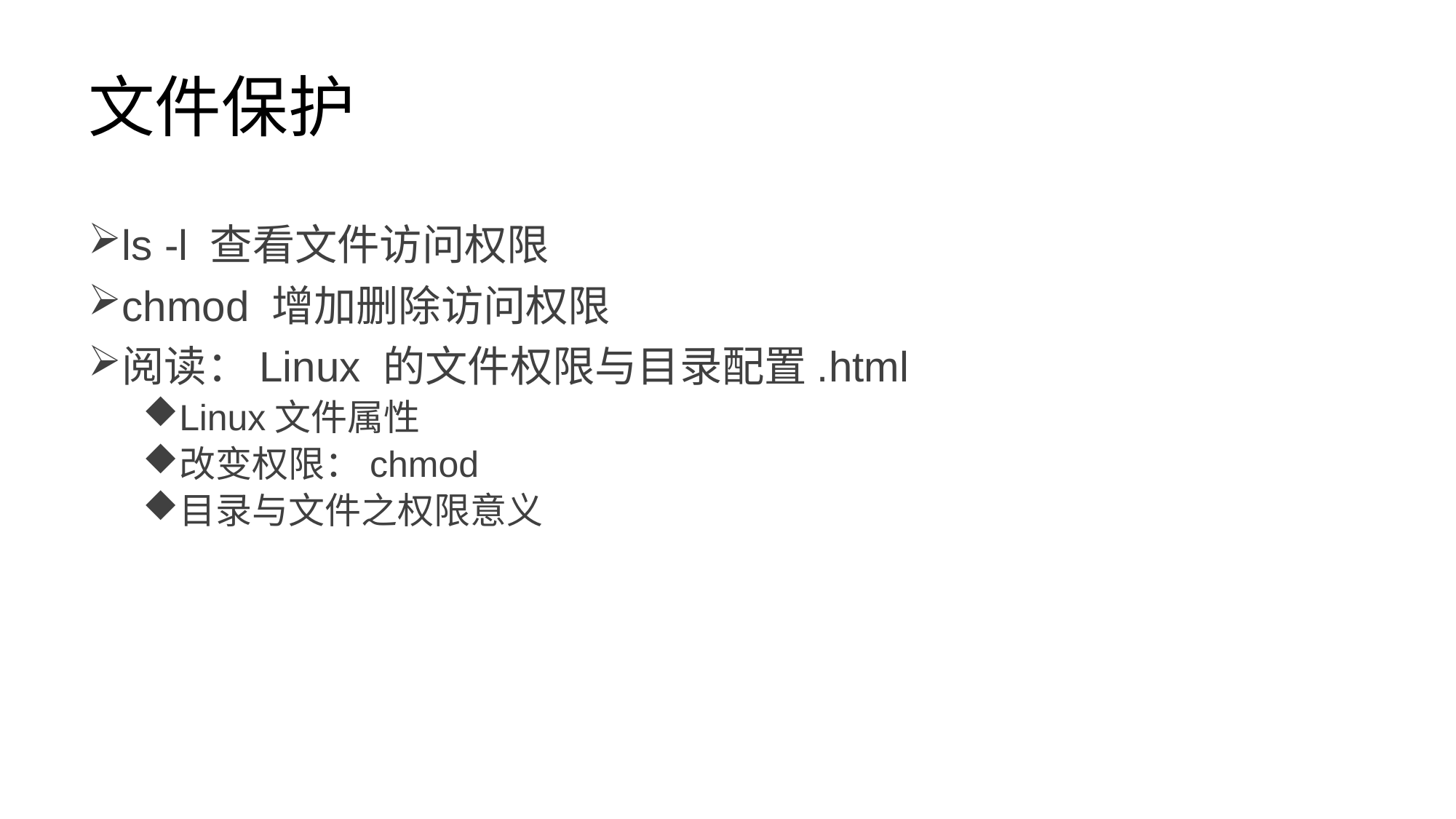

# 文件保护
ls -l 查看文件访问权限
chmod 增加删除访问权限
阅读：Linux 的文件权限与目录配置.html
Linux文件属性
改变权限：chmod
目录与文件之权限意义